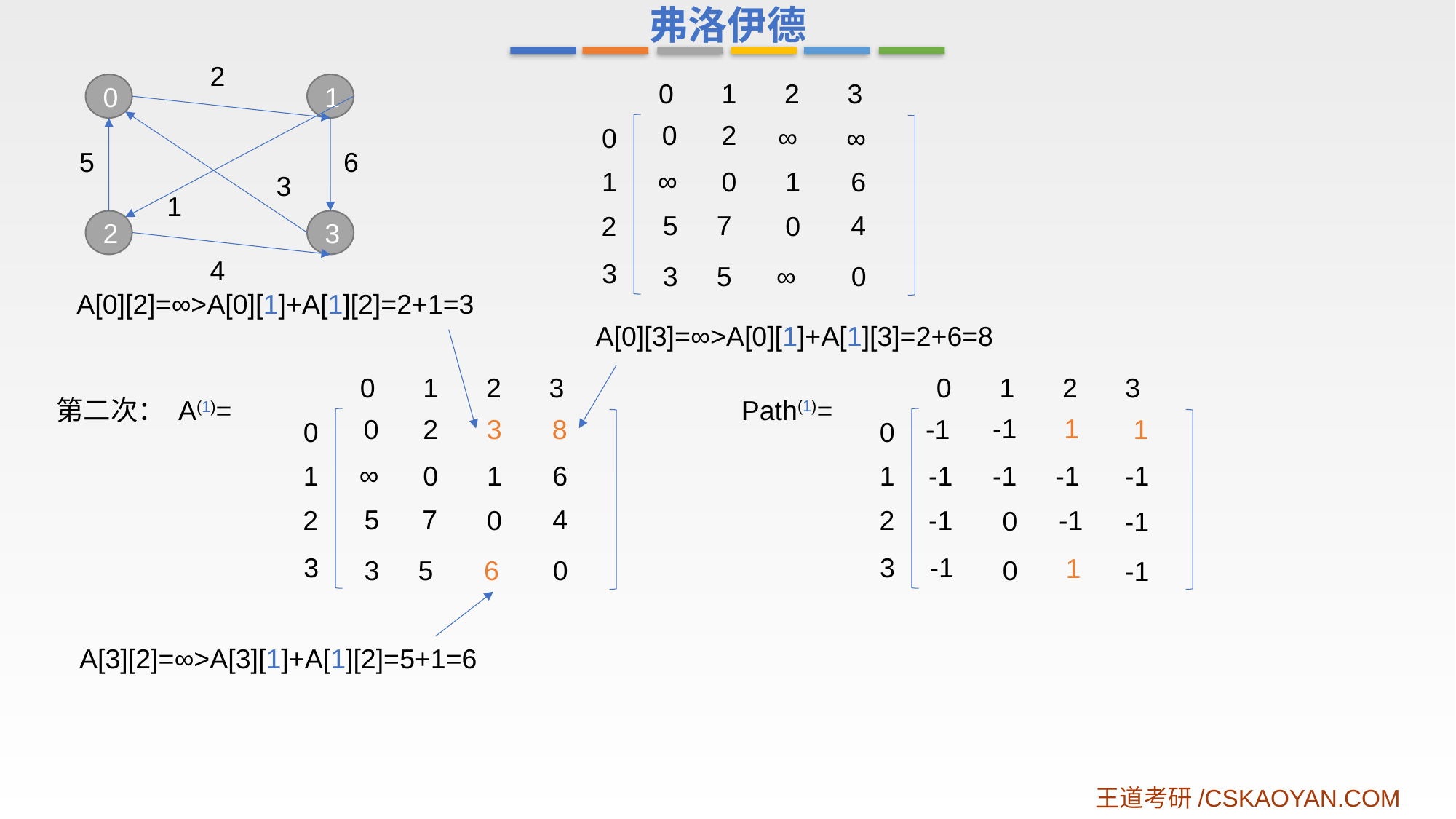

弗洛伊德

2
0
1
2
3
0
1
0
2

∞
0
∞

6
5
∞
0
1
6
1
3
1
5
7
4
2
0
3
2
4
3
3
5
∞
0
A[0][2]=∞>A[0][1]+A[1][2]=2+1=3
A[0][3]=∞>A[0][1]+A[1][3]=2+6=8
0
1
2
3
0
1
2
3
Path(1)=
第二次： A(1)=
-1
1
0
2
8
-1
3
1

0
0

∞
-1
0
1
6
-1
-1
1
1
-1
5
7
4
-1
2
0
2
-1
0
-1
3
3
-1
1
3
5
6
0
0
-1
A[3][2]=∞>A[3][1]+A[1][2]=5+1=6
王道考研/CSKAOYAN.COM